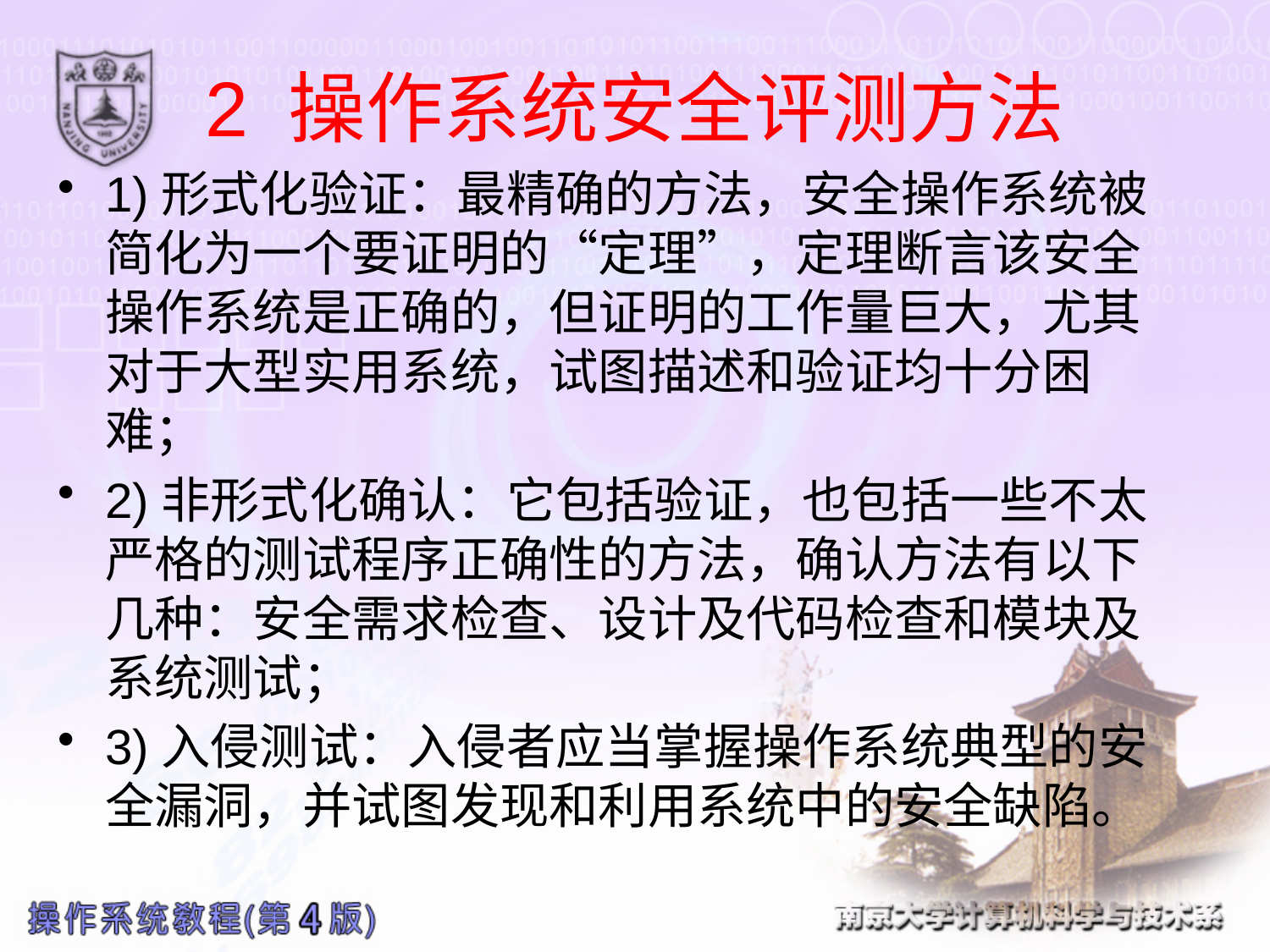

# 2 操作系统安全评测方法
1)形式化验证：最精确的方法，安全操作系统被简化为一个要证明的“定理”，定理断言该安全操作系统是正确的，但证明的工作量巨大，尤其对于大型实用系统，试图描述和验证均十分困难；
2)非形式化确认：它包括验证，也包括一些不太严格的测试程序正确性的方法，确认方法有以下几种：安全需求检查、设计及代码检查和模块及系统测试；
3)入侵测试：入侵者应当掌握操作系统典型的安全漏洞，并试图发现和利用系统中的安全缺陷。